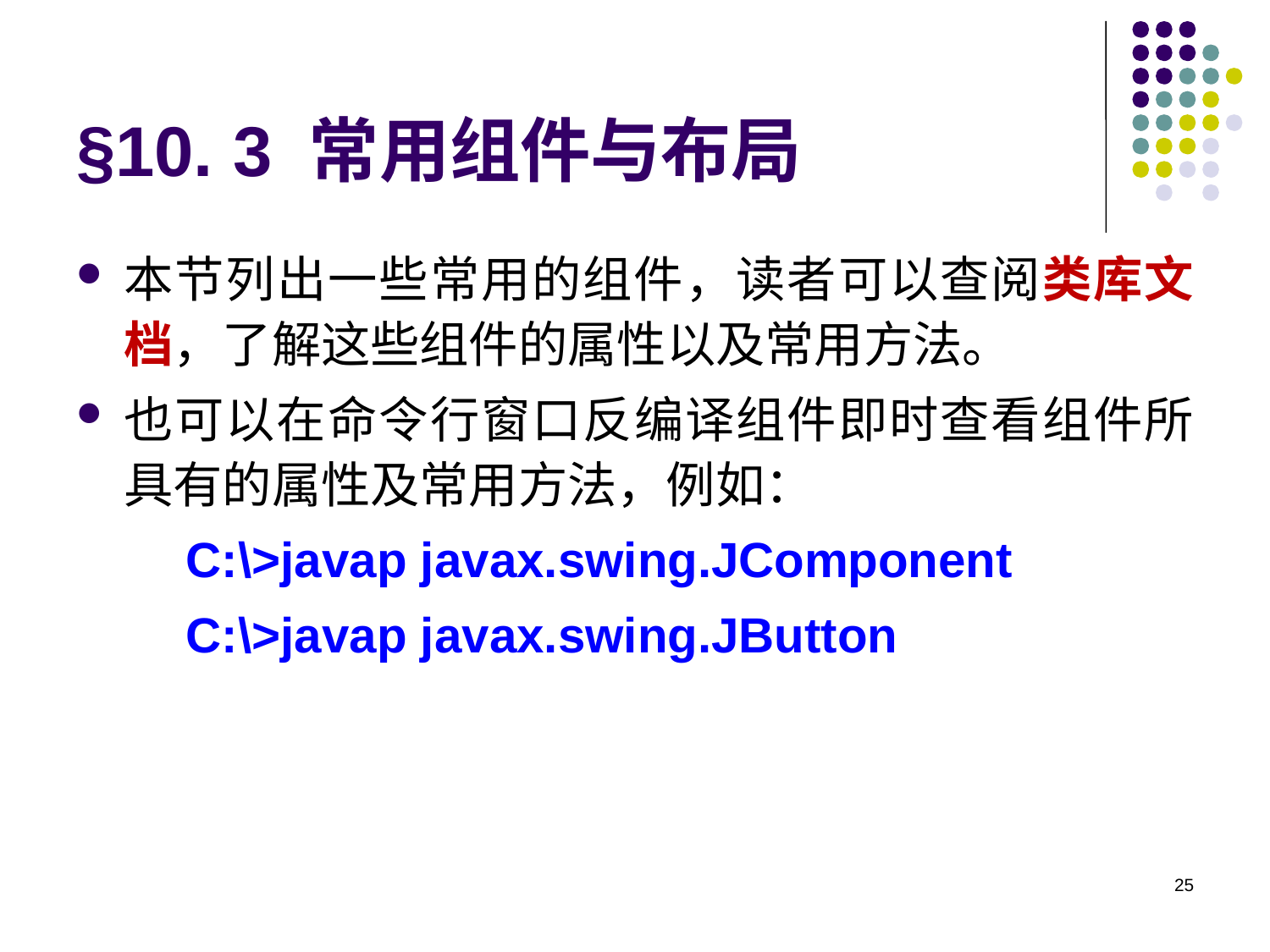

# §10. 3 常用组件与布局
本节列出一些常用的组件，读者可以查阅类库文档，了解这些组件的属性以及常用方法。
也可以在命令行窗口反编译组件即时查看组件所具有的属性及常用方法，例如：
 C:\>javap javax.swing.JComponent
 C:\>javap javax.swing.JButton
25